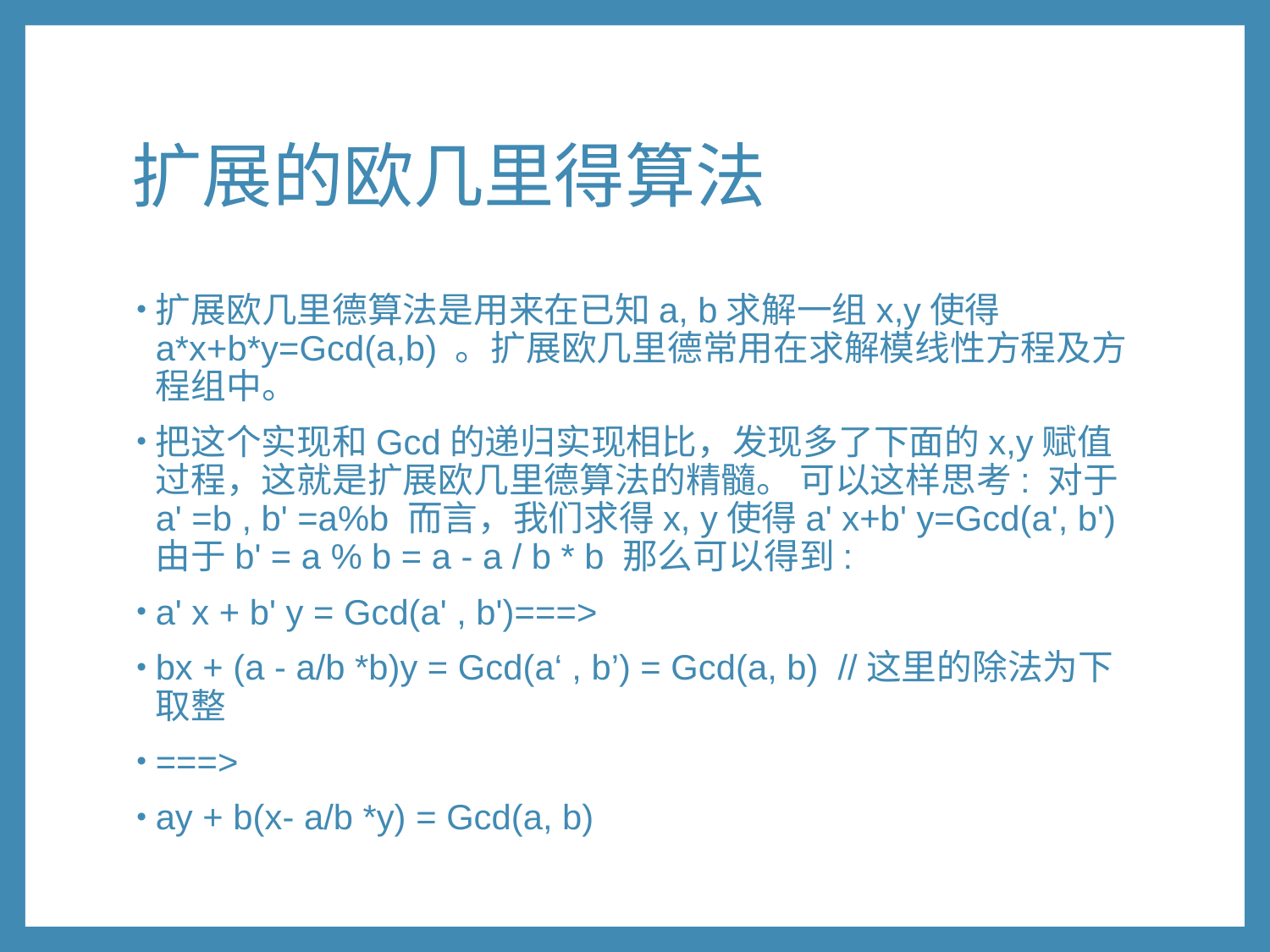

# 扩展的欧几里得算法
扩展欧几里德算法是用来在已知a, b求解一组x,y使得a*x+b*y=Gcd(a,b) 。扩展欧几里德常用在求解模线性方程及方程组中。
把这个实现和Gcd的递归实现相比，发现多了下面的x,y赋值过程，这就是扩展欧几里德算法的精髓。 可以这样思考: 对于a' =b , b' =a%b 而言，我们求得x, y使得a' x+b' y=Gcd(a', b') 由于b' = a % b = a - a / b * b 那么可以得到:
a' x + b' y = Gcd(a' , b')===>
bx + (a - a/b *b)y = Gcd(a‘ , b’) = Gcd(a, b)  //这里的除法为下取整
===>
ay + b(x- a/b *y) = Gcd(a, b)